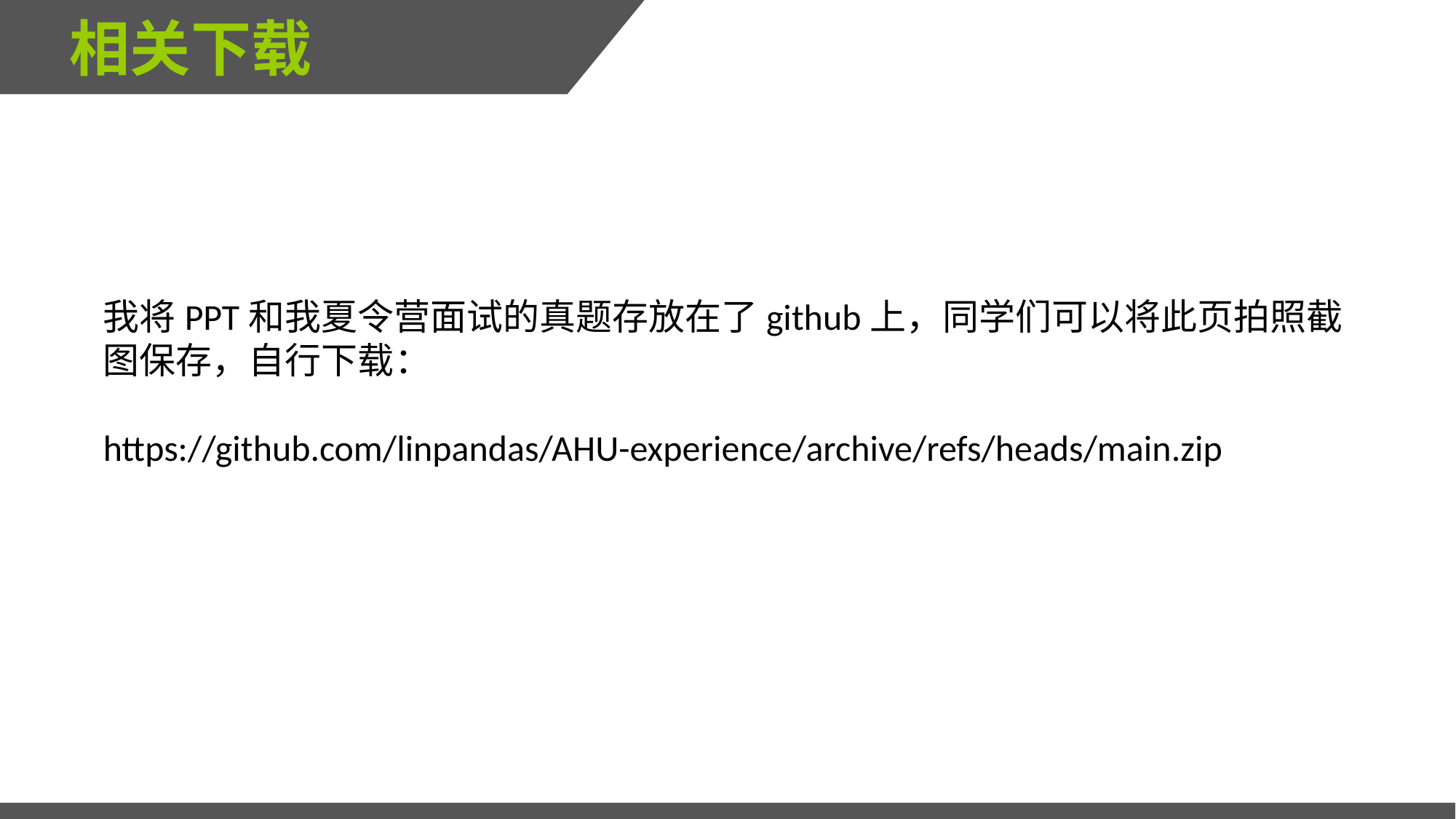

相关下载
我将PPT和我夏令营面试的真题存放在了github上，同学们可以将此页拍照截图保存，自行下载：

https://github.com/linpandas/AHU-experience/archive/refs/heads/main.zip